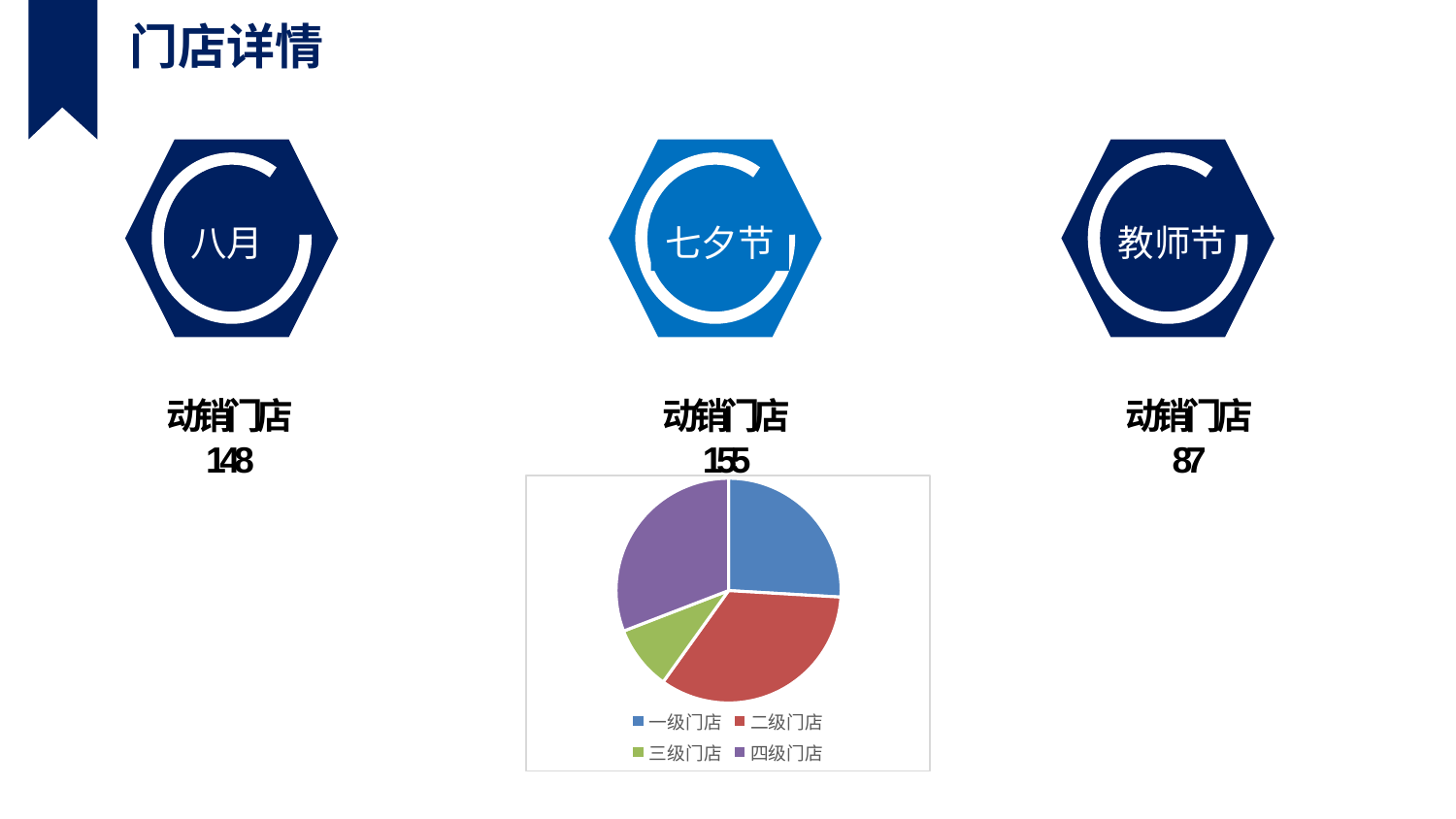

门店详情

八月

七夕节

教师节
动销门店
148
动销门店
155
动销门店
87

### Chart

| Category |  |
|---|---|
| 一级门店 | 42.0 |
| 二级门店 | 55.0 |
| 三级门店 | 15.0 |
| 四级门店 | 50.0 |